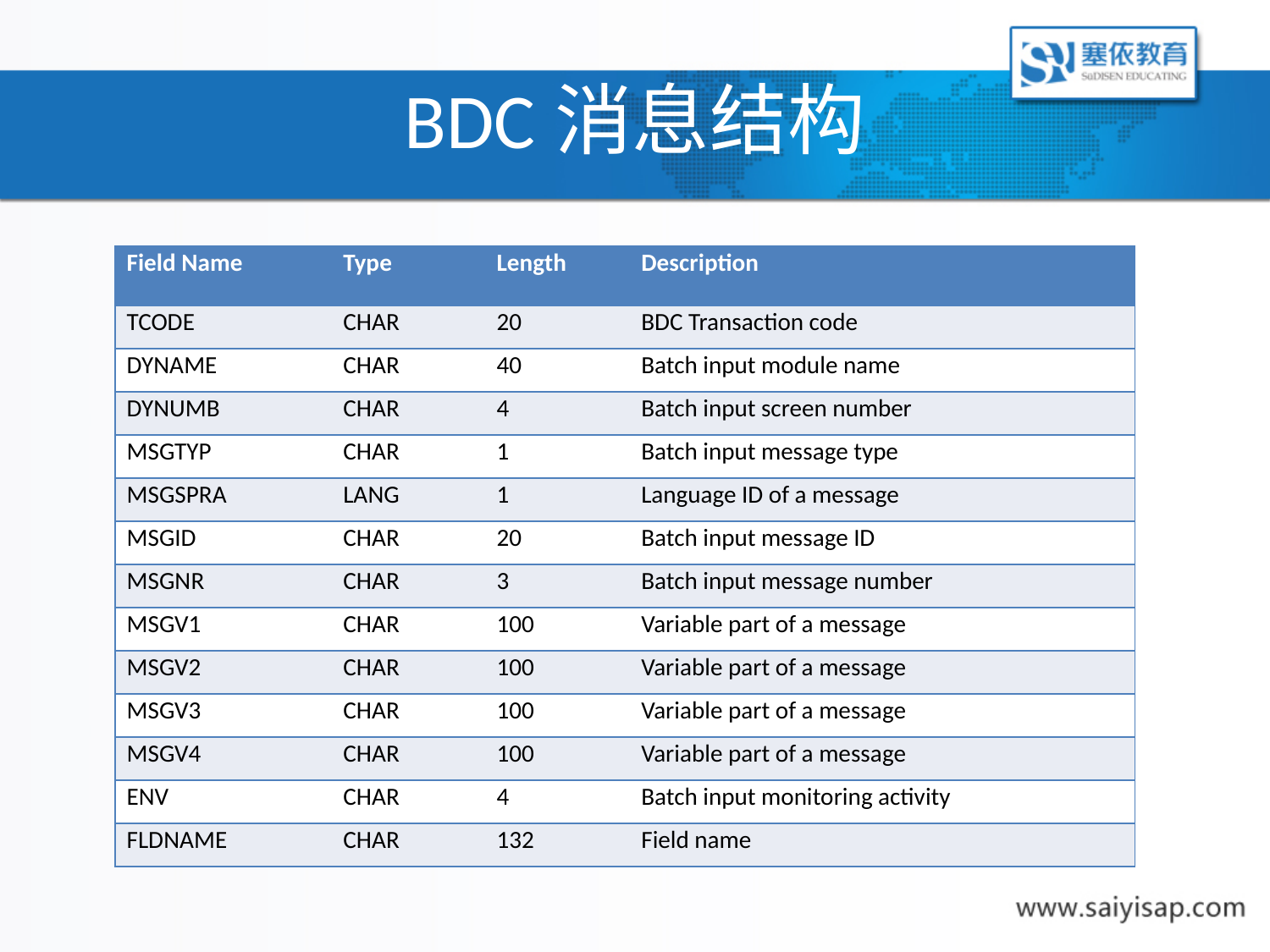

# BDC消息结构

| Field Name | Type | Length | Description |
| --- | --- | --- | --- |
| TCODE | CHAR | 20 | BDC Transaction code |
| DYNAME | CHAR | 40 | Batch input module name |
| DYNUMB | CHAR | 4 | Batch input screen number |
| MSGTYP | CHAR | 1 | Batch input message type |
| MSGSPRA | LANG | 1 | Language ID of a message |
| MSGID | CHAR | 20 | Batch input message ID |
| MSGNR | CHAR | 3 | Batch input message number |
| MSGV1 | CHAR | 100 | Variable part of a message |
| MSGV2 | CHAR | 100 | Variable part of a message |
| MSGV3 | CHAR | 100 | Variable part of a message |
| MSGV4 | CHAR | 100 | Variable part of a message |
| ENV | CHAR | 4 | Batch input monitoring activity |
| FLDNAME | CHAR | 132 | Field name |